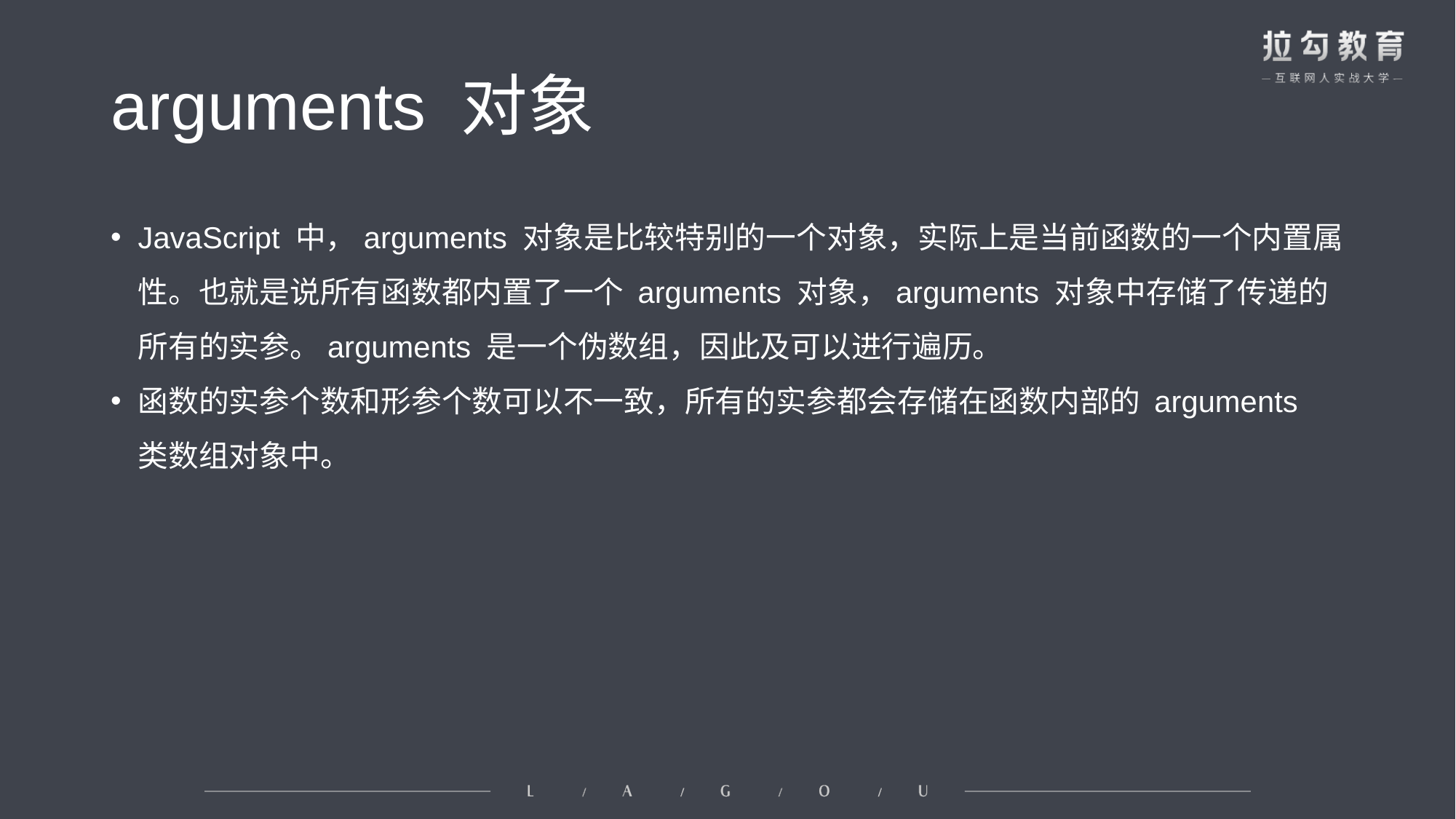

# arguments 对象
JavaScript 中，arguments 对象是比较特别的一个对象，实际上是当前函数的一个内置属性。也就是说所有函数都内置了一个 arguments 对象，arguments 对象中存储了传递的所有的实参。arguments 是一个伪数组，因此及可以进行遍历。
函数的实参个数和形参个数可以不一致，所有的实参都会存储在函数内部的 arguments 类数组对象中。